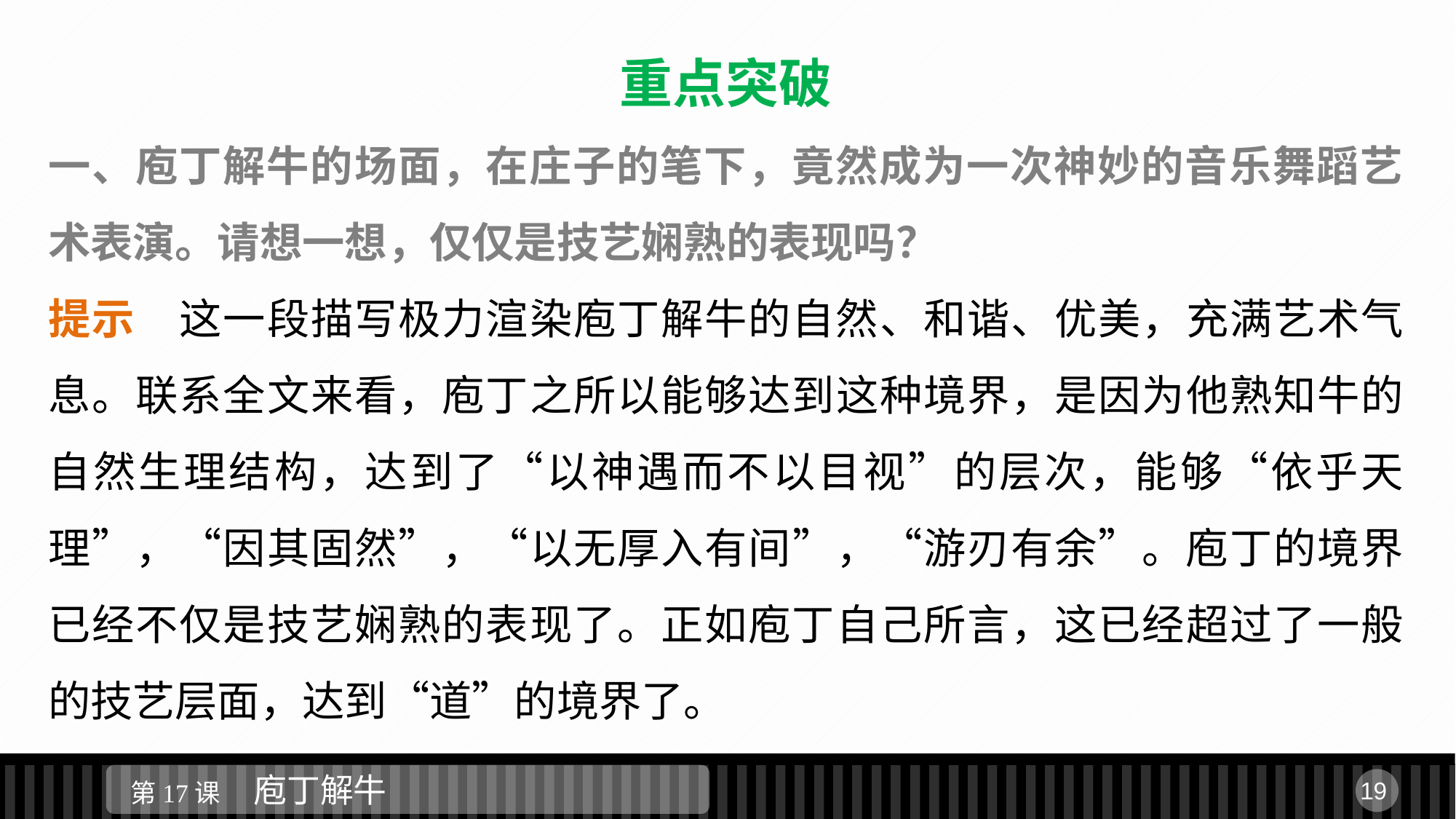

重点突破
一、庖丁解牛的场面，在庄子的笔下，竟然成为一次神妙的音乐舞蹈艺术表演。请想一想，仅仅是技艺娴熟的表现吗？
提示　这一段描写极力渲染庖丁解牛的自然、和谐、优美，充满艺术气息。联系全文来看，庖丁之所以能够达到这种境界，是因为他熟知牛的自然生理结构，达到了“以神遇而不以目视”的层次，能够“依乎天理”，“因其固然”，“以无厚入有间”，“游刃有余”。庖丁的境界已经不仅是技艺娴熟的表现了。正如庖丁自己所言，这已经超过了一般的技艺层面，达到“道”的境界了。